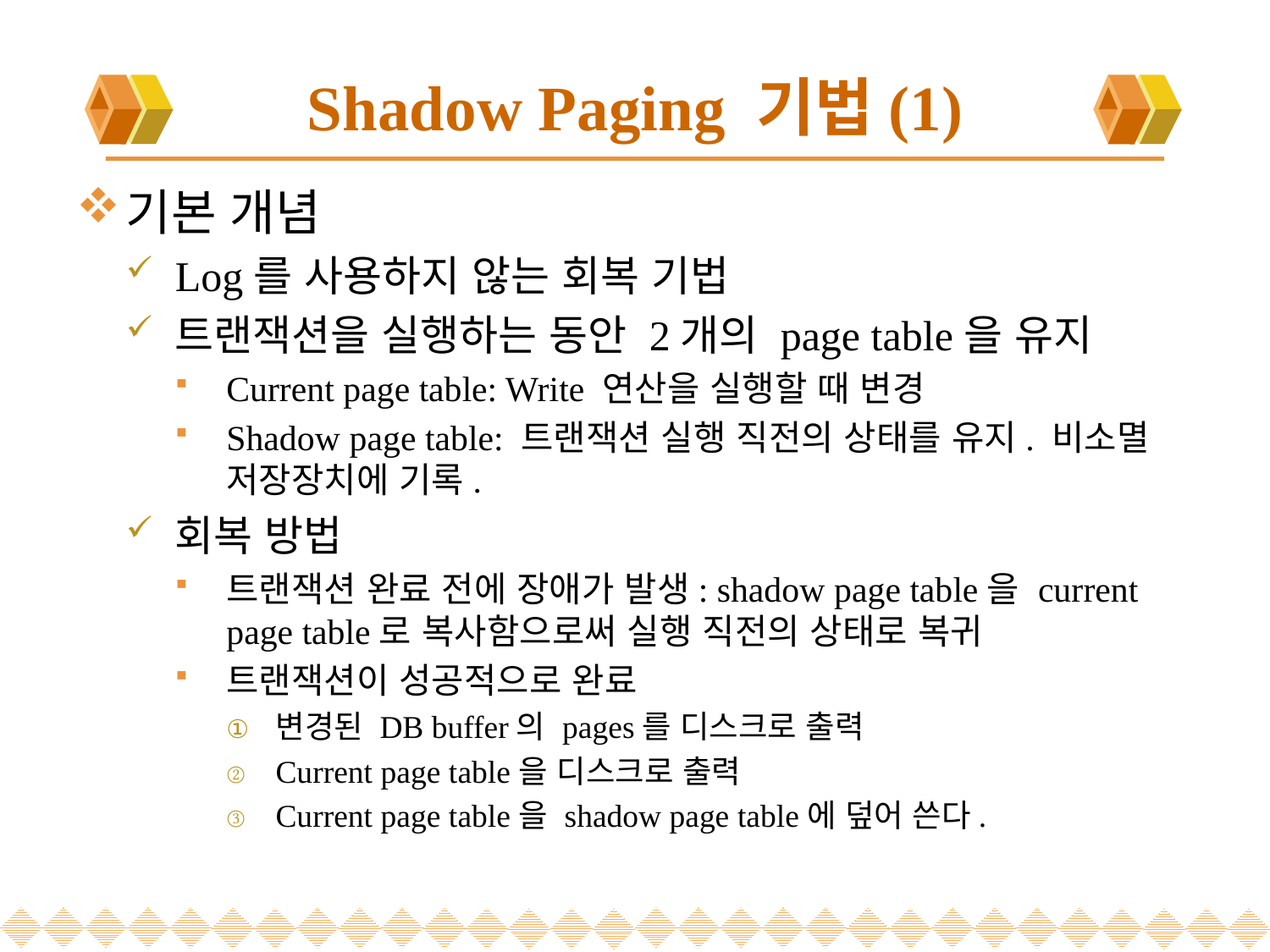

# Shadow Paging 기법(1)
기본 개념
Log를 사용하지 않는 회복 기법
트랜잭션을 실행하는 동안 2개의 page table을 유지
Current page table: Write 연산을 실행할 때 변경
Shadow page table: 트랜잭션 실행 직전의 상태를 유지. 비소멸 저장장치에 기록.
회복 방법
트랜잭션 완료 전에 장애가 발생: shadow page table을 current page table로 복사함으로써 실행 직전의 상태로 복귀
트랜잭션이 성공적으로 완료
변경된 DB buffer의 pages를 디스크로 출력
Current page table을 디스크로 출력
Current page table을 shadow page table에 덮어 쓴다.